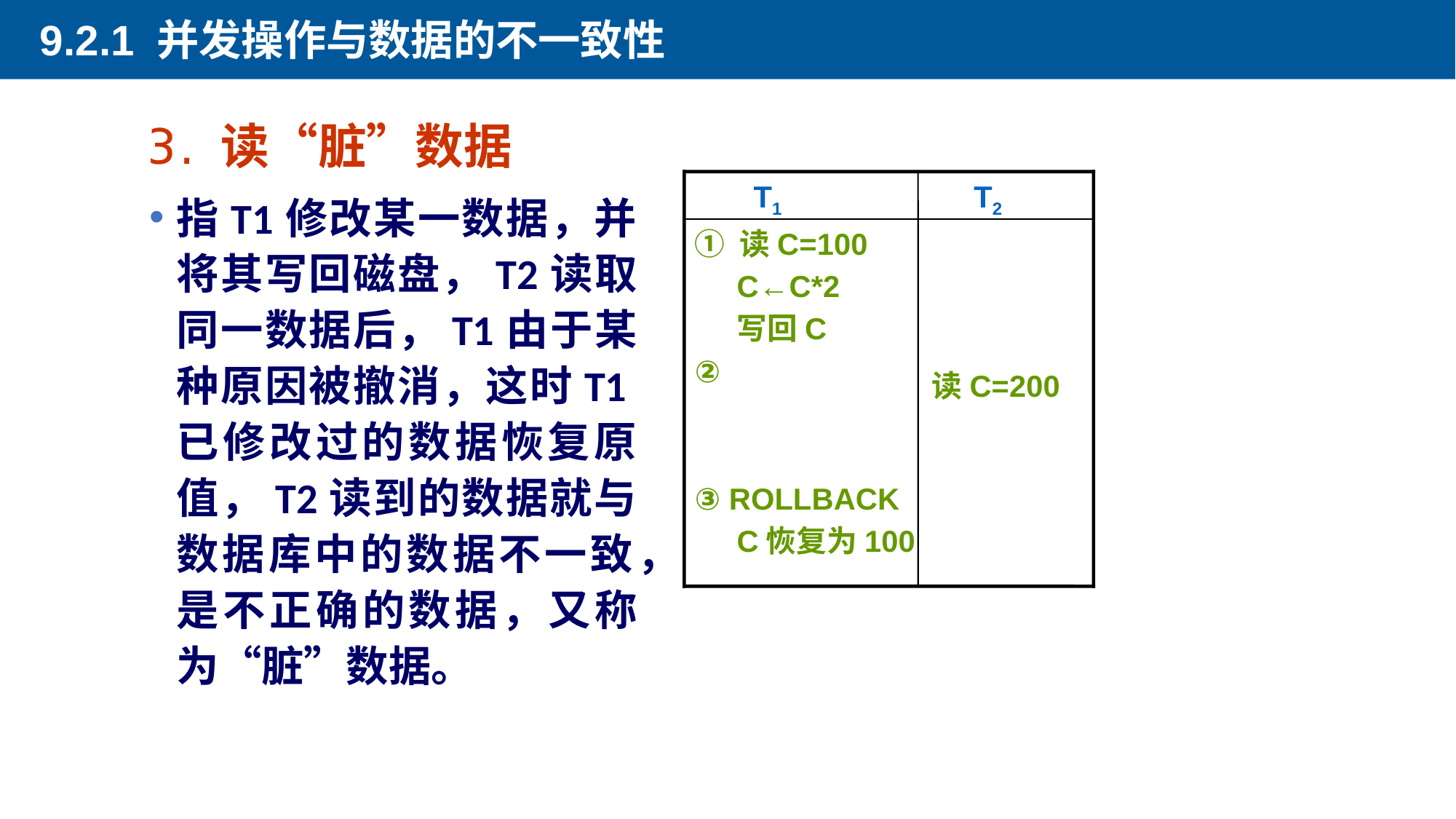

9.2.1 并发操作与数据的不一致性
3. 读“脏”数据
       T1

     T2

① 读C=100
     C←C*2
     写回C
②

③ ROLLBACK
     C恢复为100

读C=200

指T1修改某一数据，并将其写回磁盘，T2读取同一数据后，T1由于某种原因被撤消，这时T1已修改过的数据恢复原值，T2读到的数据就与数据库中的数据不一致，是不正确的数据，又称为“脏”数据。